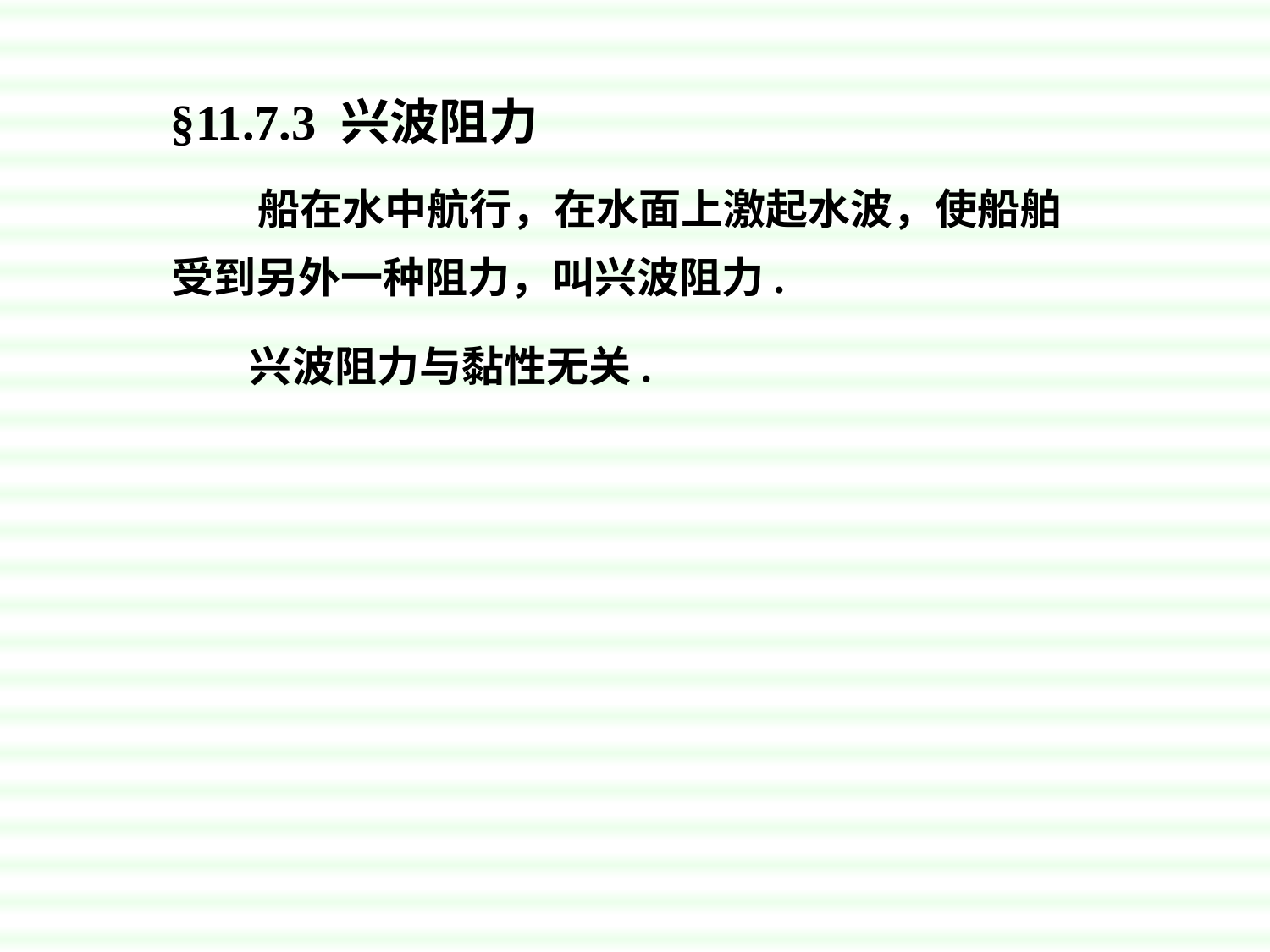

§11.7.3 兴波阻力
        船在水中航行，在水面上激起水波，使船舶受到另外一种阻力，叫兴波阻力.
兴波阻力与黏性无关.